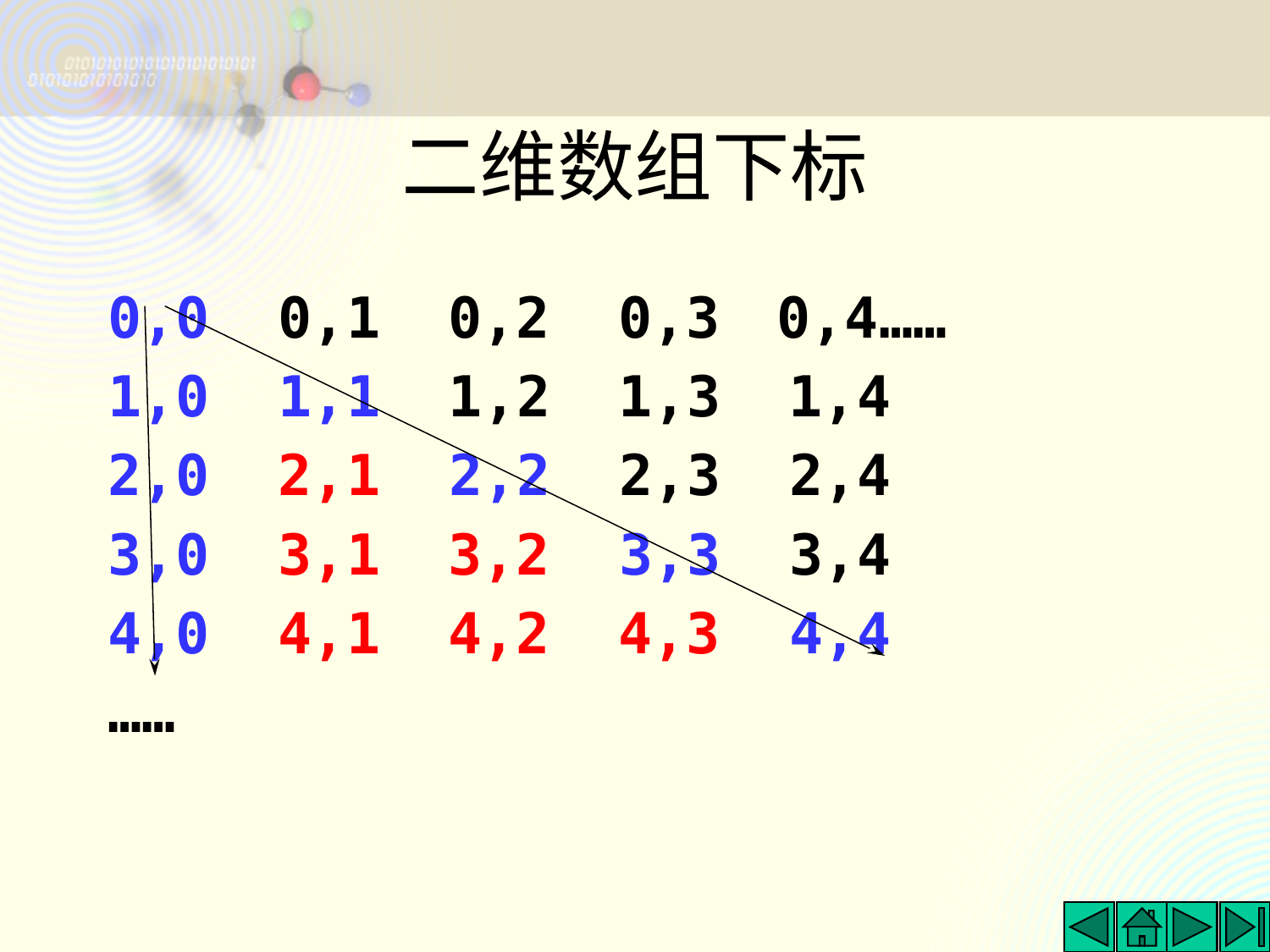

# 二维数组下标
0,0  0,1  0,2  0,3	 0,4……
1,0  1,1  1,2  1,3  1,4
2,0  2,1  2,2  2,3  2,4
3,0  3,1  3,2  3,3  3,4
4,0  4,1  4,2  4,3  4,4
……